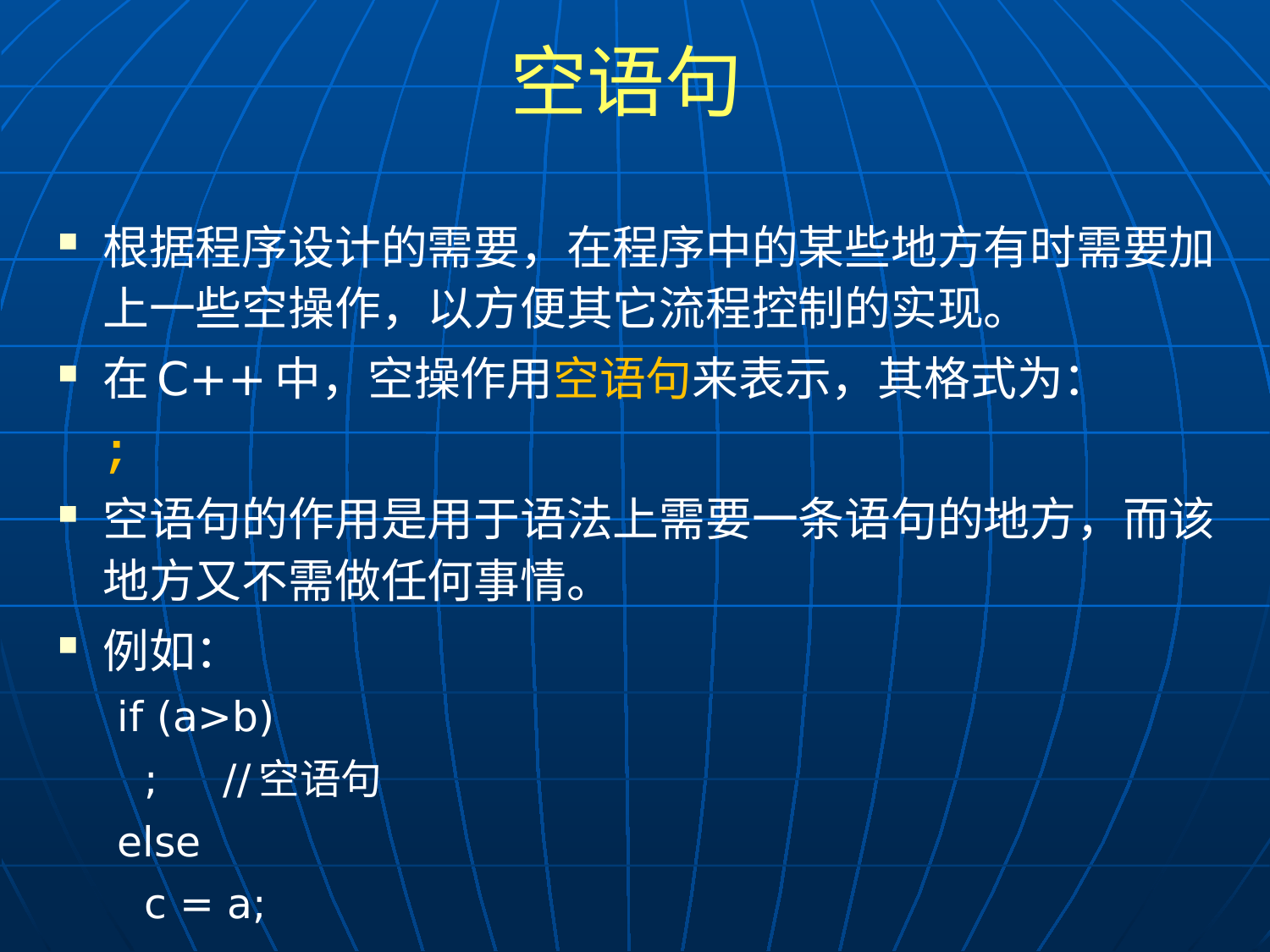

# 空语句
根据程序设计的需要，在程序中的某些地方有时需要加上一些空操作，以方便其它流程控制的实现。
在C++中，空操作用空语句来表示，其格式为：
		;
空语句的作用是用于语法上需要一条语句的地方，而该地方又不需做任何事情。
例如：
if (a>b)
  ;     //空语句
else
  c = a;